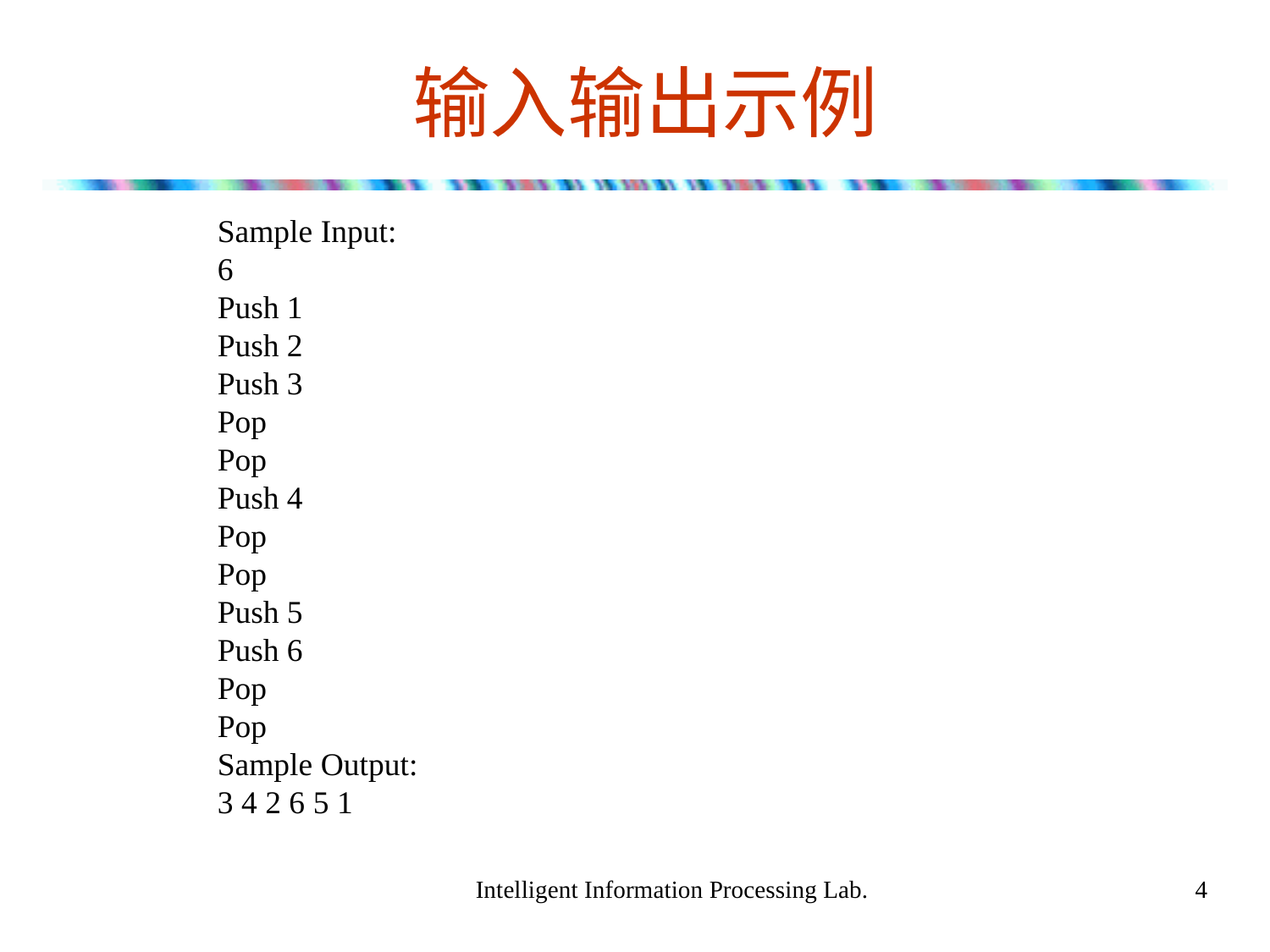

# 输入输出示例
Sample Input:
6
Push 1
Push 2
Push 3
Pop
Pop
Push 4
Pop
Pop
Push 5
Push 6
Pop
Pop
Sample Output:
3 4 2 6 5 1
Intelligent Information Processing Lab.